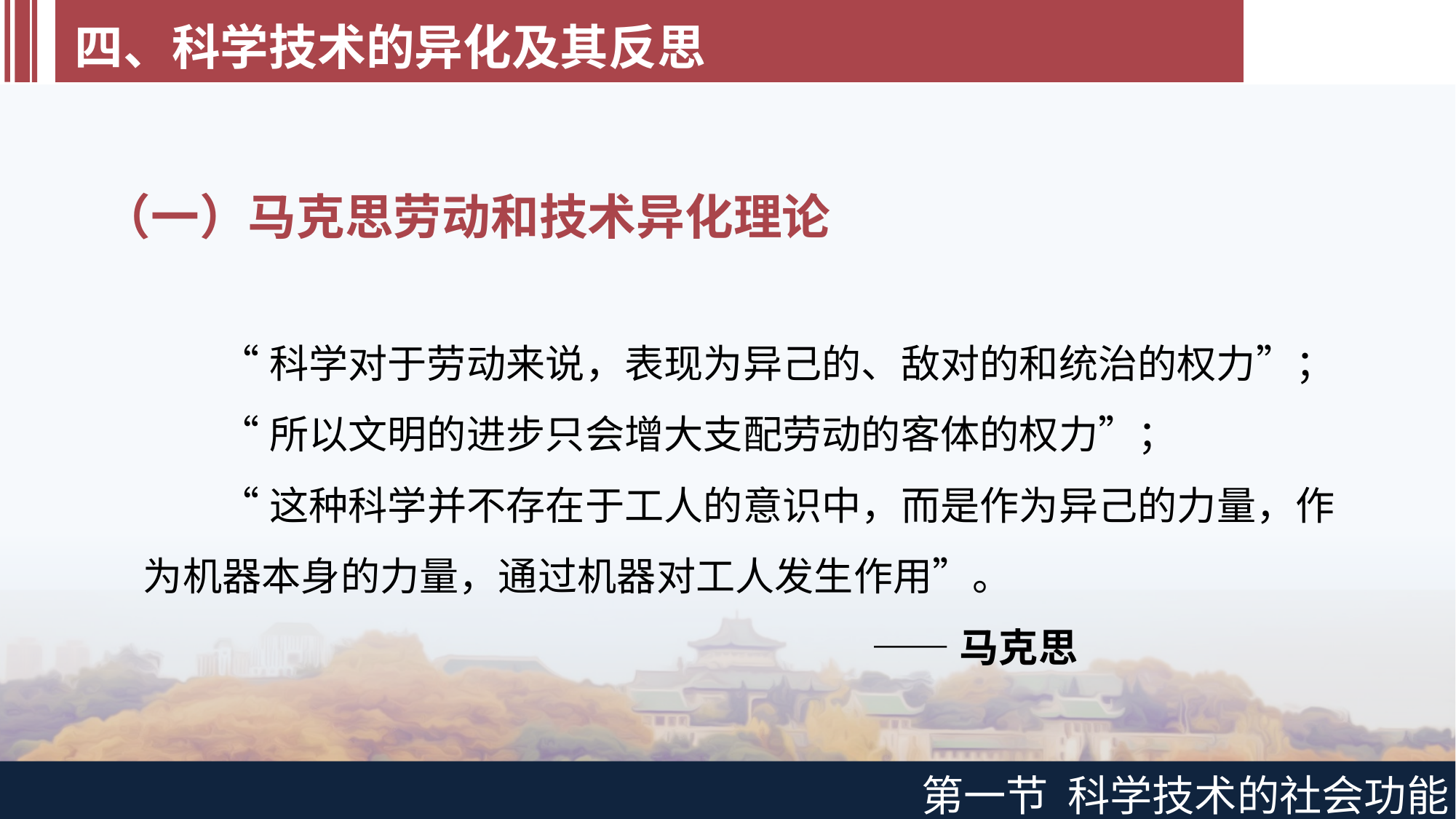

四、科学技术的异化及其反思
（一）马克思劳动和技术异化理论

“科学对于劳动来说，表现为异己的、敌对的和统治的权力”；
“所以文明的进步只会增大支配劳动的客体的权力”；
“这种科学并不存在于工人的意识中，而是作为异己的力量，作为机器本身的力量，通过机器对工人发生作用”。
                                                                         ——马克思
第一节  科学技术的社会功能